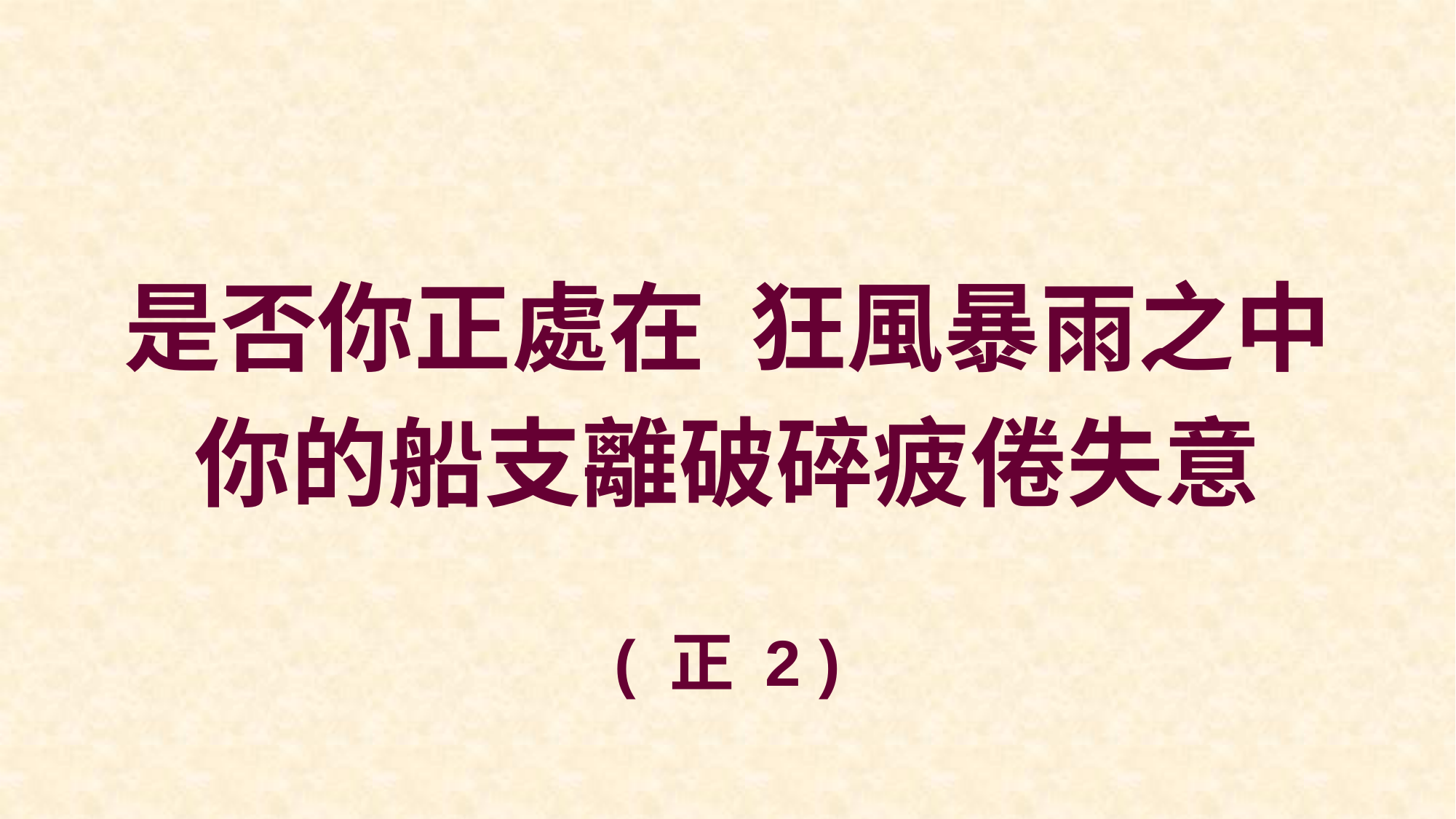

是否你正處在  狂風暴雨之中
你的船支離破碎疲倦失意
( 正 2 )